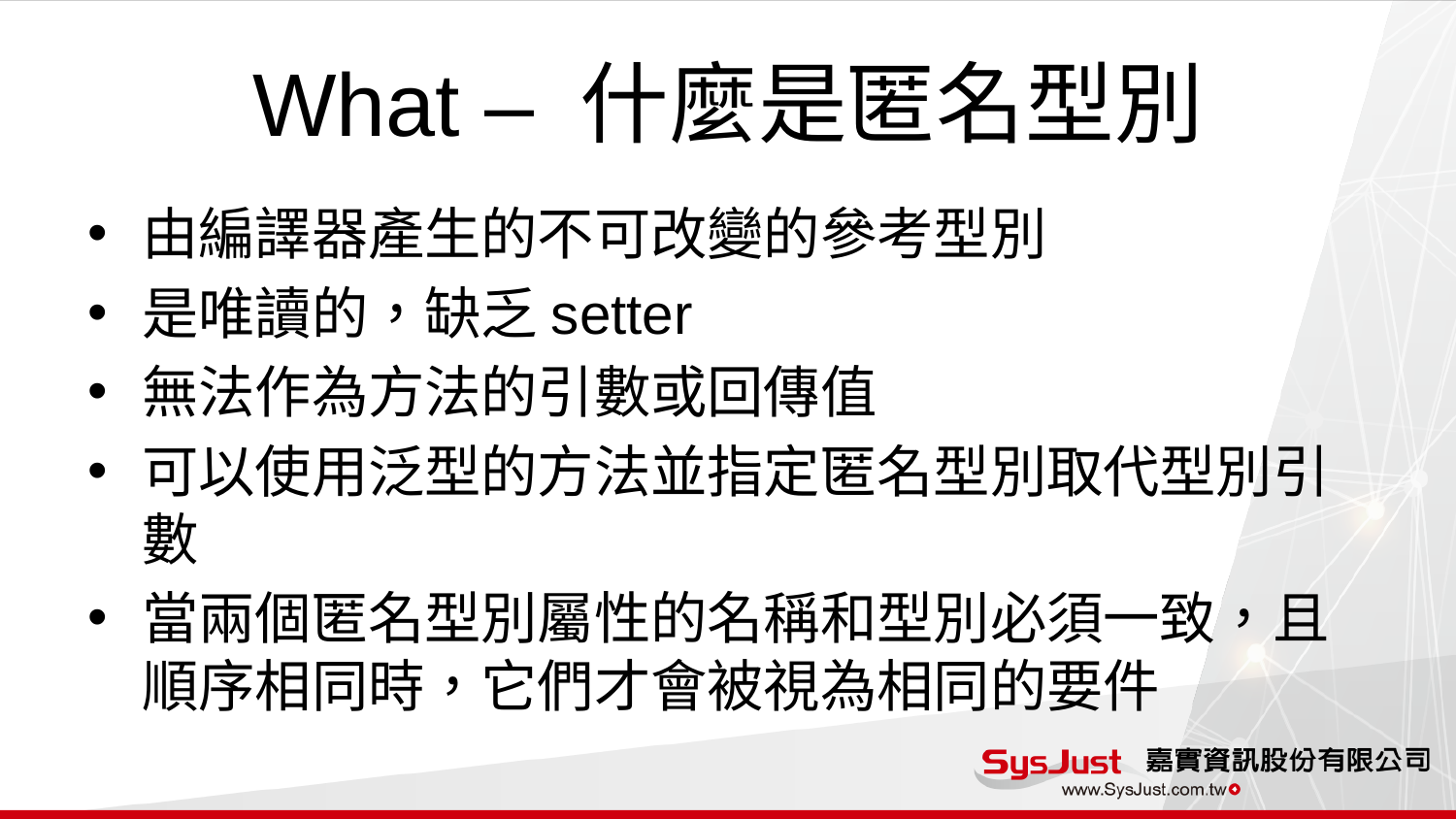

# What – 什麼是匿名型別
由編譯器產生的不可改變的參考型別
是唯讀的，缺乏setter
無法作為方法的引數或回傳值
可以使用泛型的方法並指定匿名型別取代型別引數
當兩個匿名型別屬性的名稱和型別必須一致，且順序相同時，它們才會被視為相同的要件